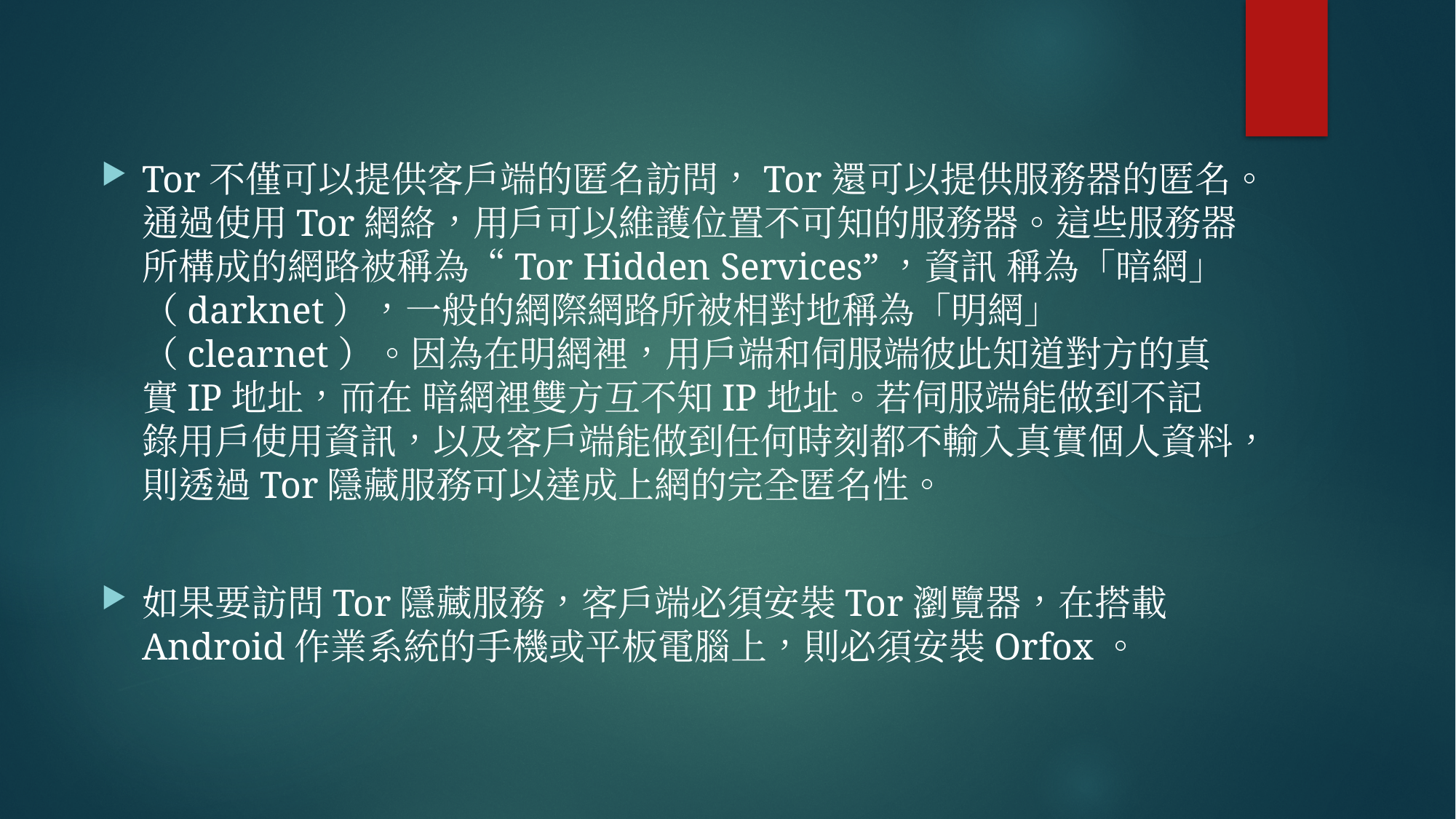

#
Tor不僅可以提供客戶端的匿名訪問，Tor還可以提供服務器的匿名。通過使用Tor網絡，用戶可以維護位置不可知的服務器。這些服務器所構成的網路被稱為“Tor Hidden Services”，資訊 稱為「暗網」（darknet），一般的網際網路所被相對地稱為「明網」（clearnet）。因為在明網裡，用戶端和伺服端彼此知道對方的真實IP地址，而在 暗網裡雙方互不知IP地址。若伺服端能做到不記錄用戶使用資訊，以及客戶端能做到任何時刻都不輸入真實個人資料，則透過Tor隱藏服務可以達成上網的完全匿名性。

如果要訪問Tor隱藏服務，客戶端必須安裝Tor瀏覽器，在搭載Android作業系統的手機或平板電腦上，則必須安裝Orfox。